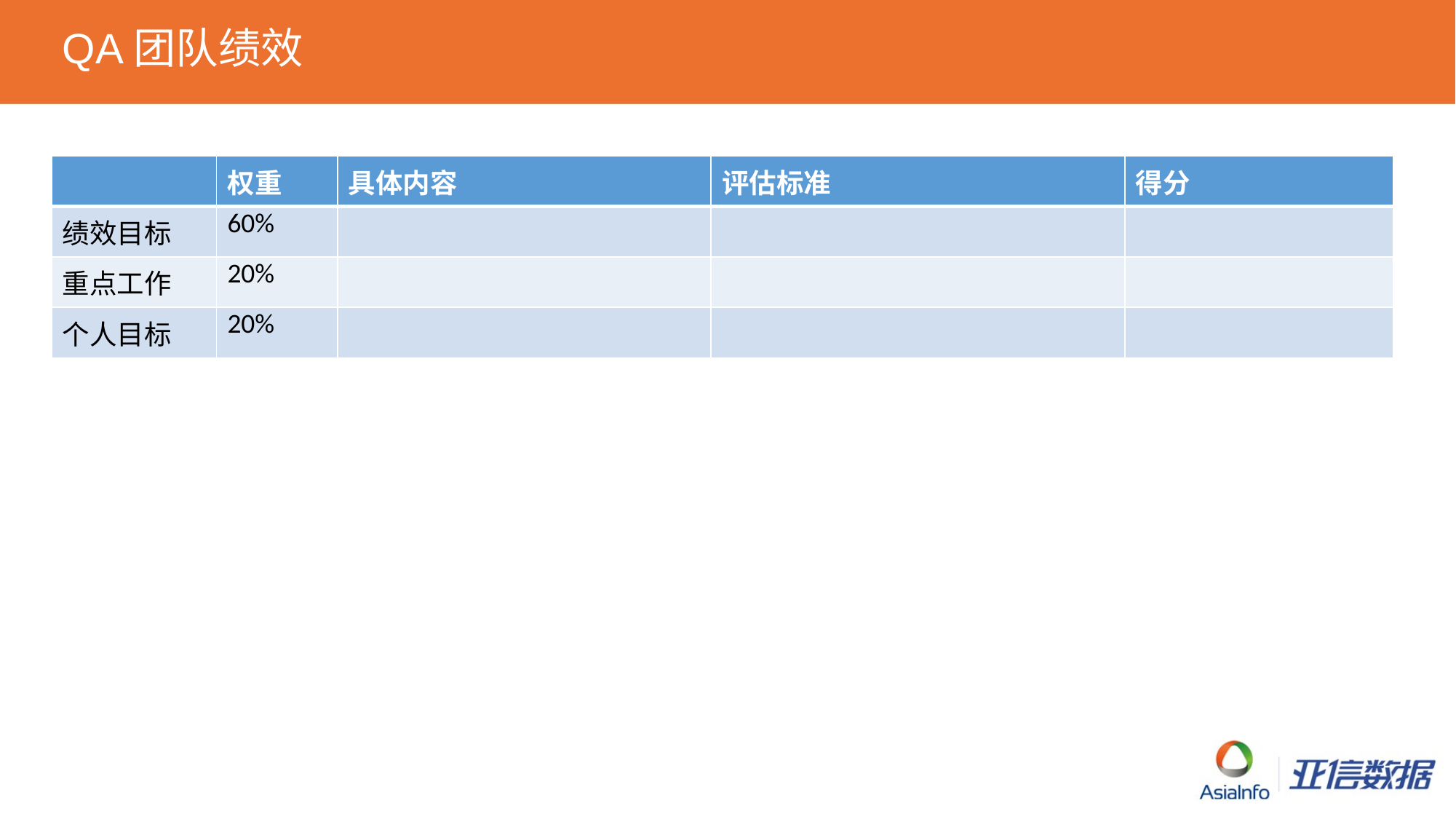

# QA团队绩效
|  | 权重 | 具体内容 | 评估标准 | 得分 |
| --- | --- | --- | --- | --- |
| 绩效目标 | 60% |  |  |  |
| 重点工作 | 20% |  |  |  |
| 个人目标 | 20% |  |  |  |